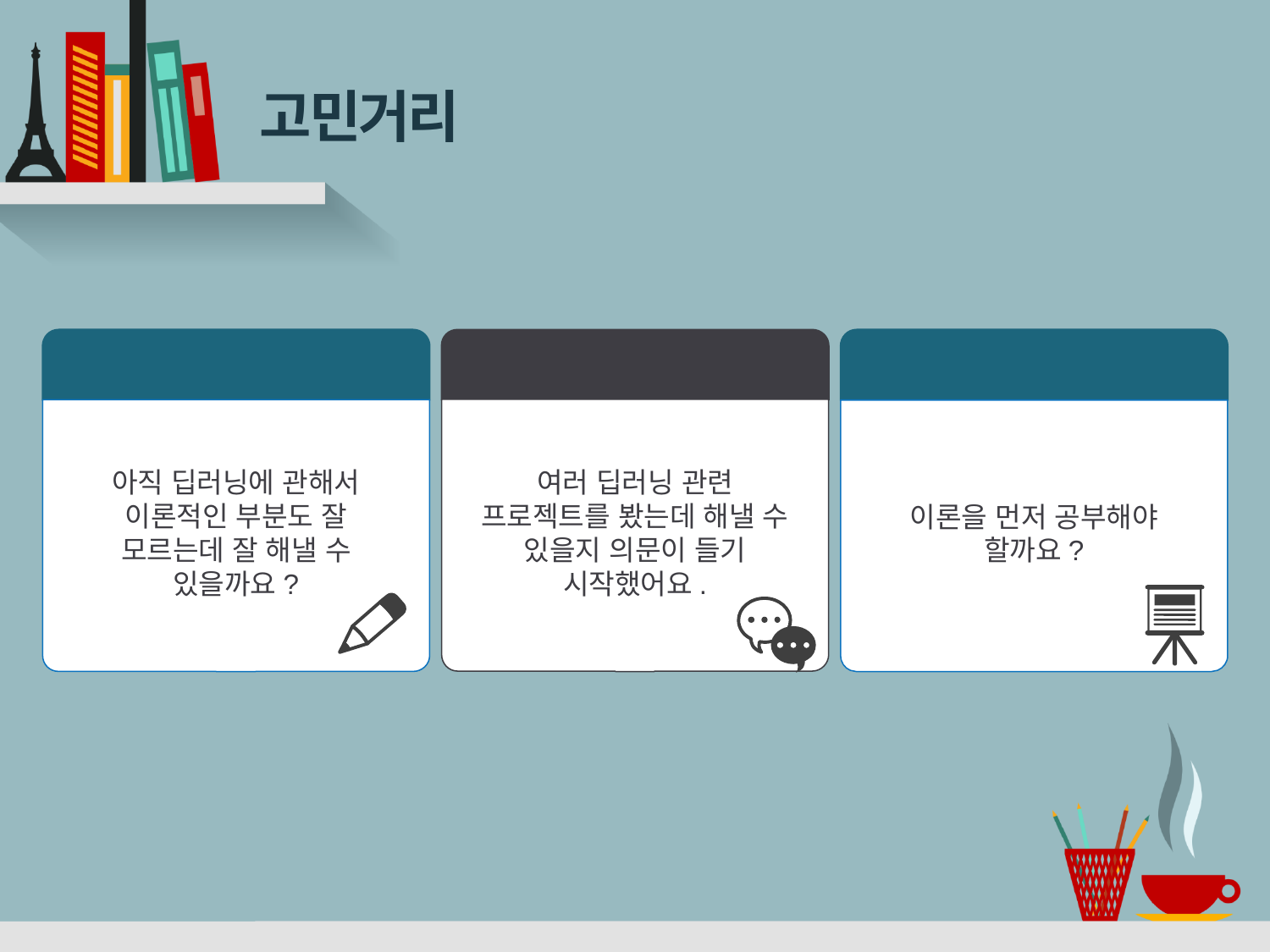

# 고민거리
현재 상황
고민
생각
여러 딥러닝 관련 프로젝트를 봤는데 해낼 수 있을지 의문이 들기 시작했어요.
아직 딥러닝에 관해서 이론적인 부분도 잘 모르는데 잘 해낼 수 있을까요?
이론을 먼저 공부해야 할까요?